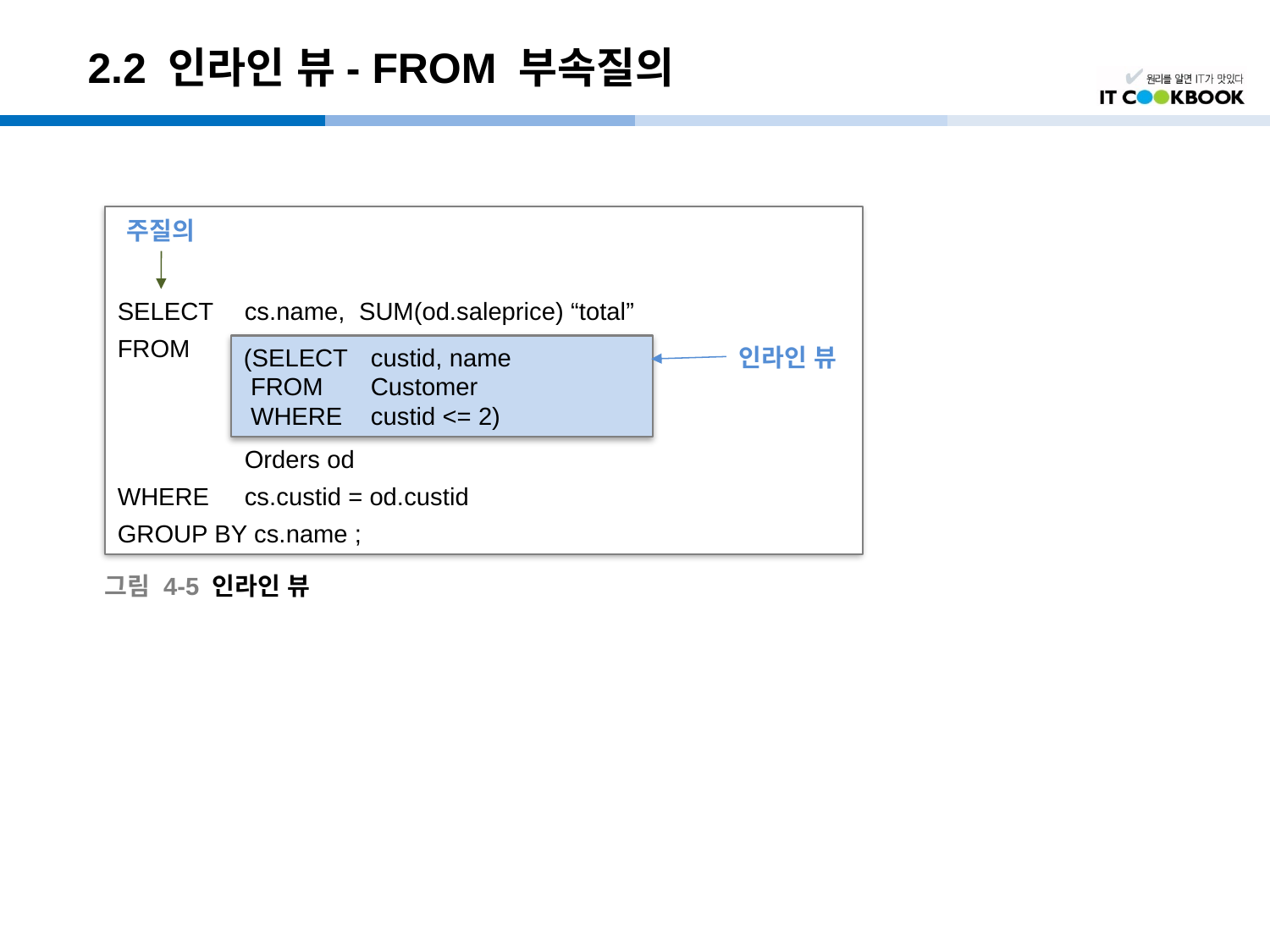

# 2.2 인라인 뷰- FROM 부속질의

SELECT 	cs.name,  SUM(od.saleprice) “total”
FROM

                                                                cs,
       	Orders od
WHERE  	cs.custid = od.custid
GROUP BY cs.name ;
주질의
(SELECT 	custid, name
 FROM  	Customer
 WHERE	custid <= 2)
인라인 뷰
그림 4-5 인라인 뷰